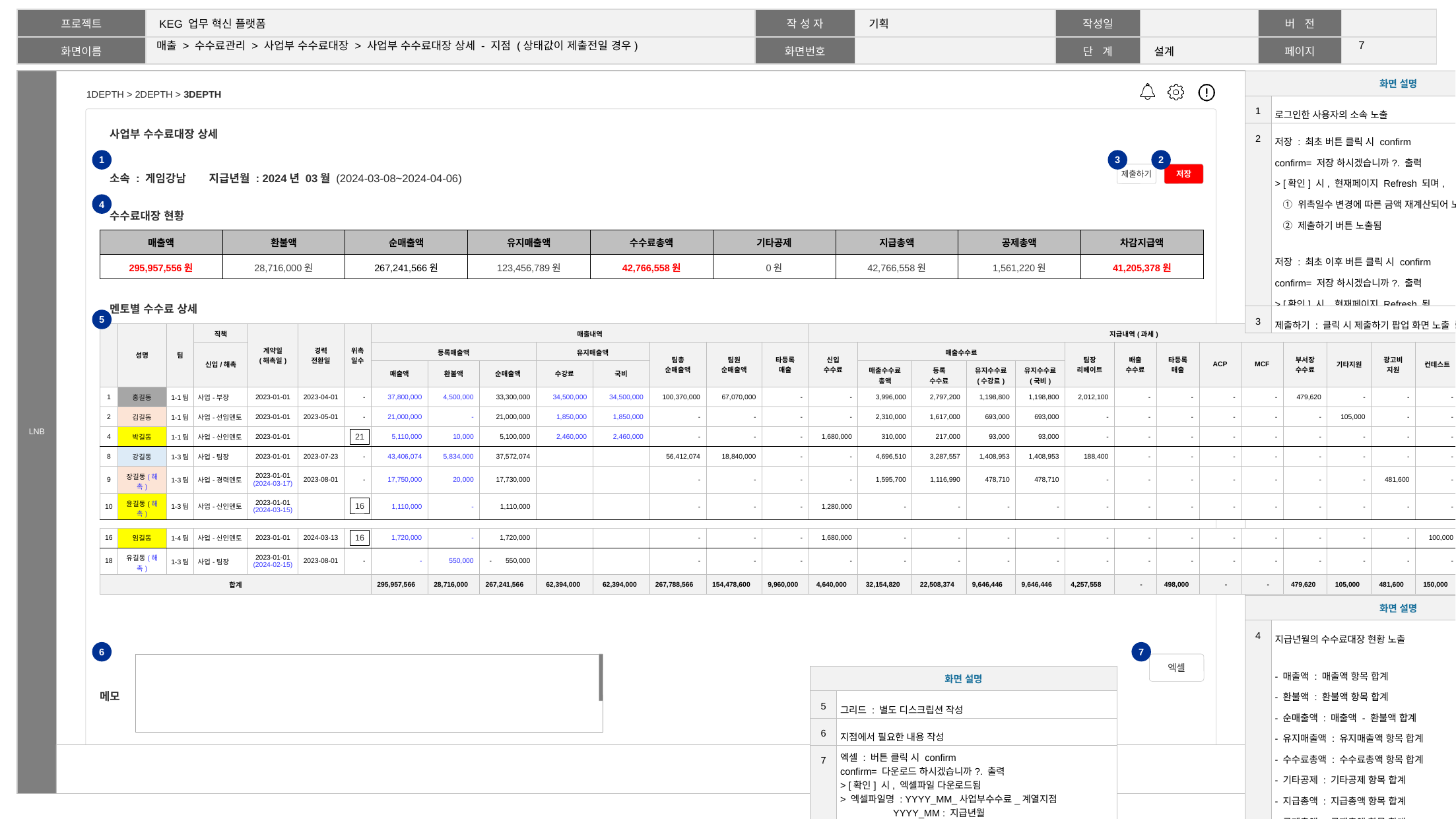

7

# 매출 > 수수료관리 > 사업부 수수료대장 > 사업부 수수료대장 상세 - 지점 (상태값이 제출전일 경우)
| 화면 설명 |  |
| --- | --- |
| 1 | 로그인한 사용자의 소속 노출 |
| 2 | 저장 : 최초 버튼 클릭 시 confirm confirm= 저장 하시겠습니까?. 출력 > [확인] 시, 현재페이지 Refresh 되며, ① 위촉일수 변경에 따른 금액 재계산되어 노출 ② 제출하기 버튼 노출됨 저장 : 최초 이후 버튼 클릭 시 confirm confirm= 저장 하시겠습니까?. 출력 > [확인] 시, 현재페이지 Refresh 됨 ① 위촉일수 변경에 따른 금액 재계산되어 노출 |
| 3 | 제출하기 : 클릭 시 제출하기 팝업 화면 노출 |
사업부 수수료대장 상세
1
3
2
소속 : 게임강남
지급년월 : 2024년 03월 (2024-03-08~2024-04-06)
제출하기
저장
4
수수료대장 현황
| 매출액 | 환불액 | 순매출액 | 유지매출액 | 수수료총액 | 기타공제 | 지급총액 | 공제총액 | 차감지급액 |
| --- | --- | --- | --- | --- | --- | --- | --- | --- |
| 295,957,556원 | 28,716,000원 | 267,241,566원 | 123,456,789원 | 42,766,558원 | 0원 | 42,766,558원 | 1,561,220원 | 41,205,378원 |
멘토별 수수료 상세
5
|  | 성명 | 팀 | 직책 | 계약일 (해촉일) | 경력 전환일 | 위촉 일수 | 매출내역 |  |  |  |  |  |  |  | 지급내역(과세) |  |  |  |  |  |  |  |  |  |  |  |  |  | 수수료 총액 | 기타공제 | 지급총액 | 보험 및 세금 |  |  |  | 공제총액 | 차감 지급액 | 지급 보류 | 일할 |
| --- | --- | --- | --- | --- | --- | --- | --- | --- | --- | --- | --- | --- | --- | --- | --- | --- | --- | --- | --- | --- | --- | --- | --- | --- | --- | --- | --- | --- | --- | --- | --- | --- | --- | --- | --- | --- | --- | --- | --- |
|  |  |  | 신입/해촉 |  |  |  | 등록매출액 |  |  | 유지매출액 |  | 팀총 순매출액 | 팀원 순매출액 | 타등록 매출 | 신입 수수료 | 매출수수료 |  |  |  | 팀장 리베이트 | 배출 수수료 | 타등록 매출 | ACP | MCF | 부서장 수수료 | 기타지원 | 광고비 지원 | 컨테스트 |  |  |  | 소득세 | 주민세 | 선지급 공제 | 가지급금 |  |  |  |  |
|  |  |  |  |  |  |  | 매출액 | 환불액 | 순매출액 | 수강료 | 국비 |  |  |  |  | 매출수수료 총액 | 등록 수수료 | 유지수수료 (수강료) | 유지수수료 (국비) |  |  |  |  |  |  |  |  |  |  |  |  |  |  |  |  |  |  |  |  |
| 1 | 홍길동 | 1-1팀 | 사업-부장 | 2023-01-01 | 2023-04-01 | - | 37,800,000 | 4,500,000 | 33,300,000 | 34,500,000 | 34,500,000 | 100,370,000 | 67,070,000 | - | - | 3,996,000 | 2,797,200 | 1,198,800 | 1,198,800 | 2,012,100 | - | - | - | - | 479,620 | - | - | - | 6,487,720 | - | 6,487,720 | 194,630 | 19,460 | - | - | 214,090 | 6,273,630 | □ |  |
| 2 | 김길동 | 1-1팀 | 사업-선임멘토 | 2023-01-01 | 2023-05-01 | - | 21,000,000 | - | 21,000,000 | 1,850,000 | 1,850,000 | - | - | - | - | 2,310,000 | 1,617,000 | 693,000 | 693,000 | - | - | - | - | - | - | 105,000 | - | - | 2,415,000 | - | 2,415,000 | 72,450 | 7,240 | - | - | 79,690 | 2,335,310 | □ |  |
| 4 | 박길동 | 1-1팀 | 사업-신인멘토 | 2023-01-01 |  | 21 | 5,110,000 | 10,000 | 5,100,000 | 2,460,000 | 2,460,000 | - | - | - | 1,680,000 | 310,000 | 217,000 | 93,000 | 93,000 | - | - | - | - | - | - | - | - | - | 1,990,000 | - | 1,990,000 | 59,700 | 5,970 | - | - | 65,670 | 1,924,330 | □ | 일할 |
| 8 | 강길동 | 1-3팀 | 사업-팀장 | 2023-01-01 | 2023-07-23 | - | 43,406,074 | 5,834,000 | 37,572,074 |  |  | 56,412,074 | 18,840,000 | - | - | 4,696,510 | 3,287,557 | 1,408,953 | 1,408,953 | 188,400 | - | - | - | - | - | - | - | - | 4,884,910 | - | 4,884,910 | 146,540 | 14,650 | - | - | 161,190 | 4,723,720 | □ |  |
| 9 | 장길동(해촉) | 1-3팀 | 사업-경력멘토 | 2023-01-01 (2024-03-17) | 2023-08-01 | - | 17,750,000 | 20,000 | 17,730,000 |  |  | - | - | - | - | 1,595,700 | 1,116,990 | 478,710 | 478,710 | - | - | - | - | - | - | - | 481,600 | - | 2,077,300 | - | 2,077,300 | 62,310 | 6,230 | - | - | 68,540 | 2,008,760 | □ | 일할 |
| 10 | 윤길동(해촉) | 1-3팀 | 사업-신인멘토 | 2023-01-01 (2024-03-15) |  | 16 | 1,110,000 | - | 1,110,000 |  |  | - | - | - | 1,280,000 | - | - | - | - | - | - | - | - | - | - | - | - | - | 1,280,000 | - | 1,280,000 | 38,400 | 3,840 | - | - | 42,240 | 1,237,760 | □ | 일할 |
|  |  |  |  |  |  |  |  |  |  |  |  |  |  |  |  |  |  |  |  |  |  |  |  |  |  |  |  |  |  |  |  |  |  |  |  |  |  |  |  |
| 16 | 임길동 | 1-4팀 | 사업-신인멘토 | 2023-01-01 | 2024-03-13 | 21 | 1,720,000 | - | 1,720,000 |  |  | - | - | - | 1,680,000 | - | - | - | - | - | - | - | - | - | - | - | - | 100,000 | 1,780,000 | - | 1,780,000 | 53,400 | 5,340 | 100,000 | - | 158,740 | 1,621,260 | □ | 일할 |
| 18 | 유길동(해촉) | 1-3팀 | 사업-팀장 | 2023-01-01 (2024-02-15) | 2023-08-01 | - | - | 550,000 | - 550,000 |  |  | - | - | - | - | - | - | - | - | - | - | - | - | - | - | - | - | - | - | - | - | - | - | - | - | - | - | □ |  |
| 합계 |  |  |  |  |  |  | 295,957,566 | 28,716,000 | 267,241,566 | 62,394,000 | 62,394,000 | 267,788,566 | 154,478,600 | 9,960,000 | 4,640,000 | 32,154,820 | 22,508,374 | 9,646,446 | 9,646,446 | 4,257,558 | - | 498,000 | - | - | 479,620 | 105,000 | 481,600 | 150,000 | 42,766,598 | - | 42,766,598 | 1,282,960 | 128,260 | 150,000 | - | 1,561,220 | 41,205,378 |  |  |
21
16
16
| 화면 설명 |  |
| --- | --- |
| 4 | 지급년월의 수수료대장 현황 노출 - 매출액 : 매출액 항목 합계 - 환불액 : 환불액 항목 합계 - 순매출액 : 매출액 - 환불액 합계 - 유지매출액 : 유지매출액 항목 합계 - 수수료총액 : 수수료총액 항목 합계 - 기타공제 : 기타공제 항목 합계 - 지급총액 : 지급총액 항목 합계 - 공제총액 : 공제총액 항목 합계 - 차감지급액 : 차감지급액 항목 합계 |
6
7

엑셀
| 화면 설명 |  |
| --- | --- |
| 5 | 그리드 : 별도 디스크립션 작성 |
| 6 | 지점에서 필요한 내용 작성 |
| 7 | 엑셀 : 버튼 클릭 시 confirm confirm= 다운로드 하시겠습니까?. 출력 > [확인] 시, 엑셀파일 다운로드됨 > 엑셀파일명 : YYYY\_MM\_사업부수수료\_계열지점 YYYY\_MM : 지급년월 > ⑤ 영역 내용만 엑셀다운로드됨 |
메모